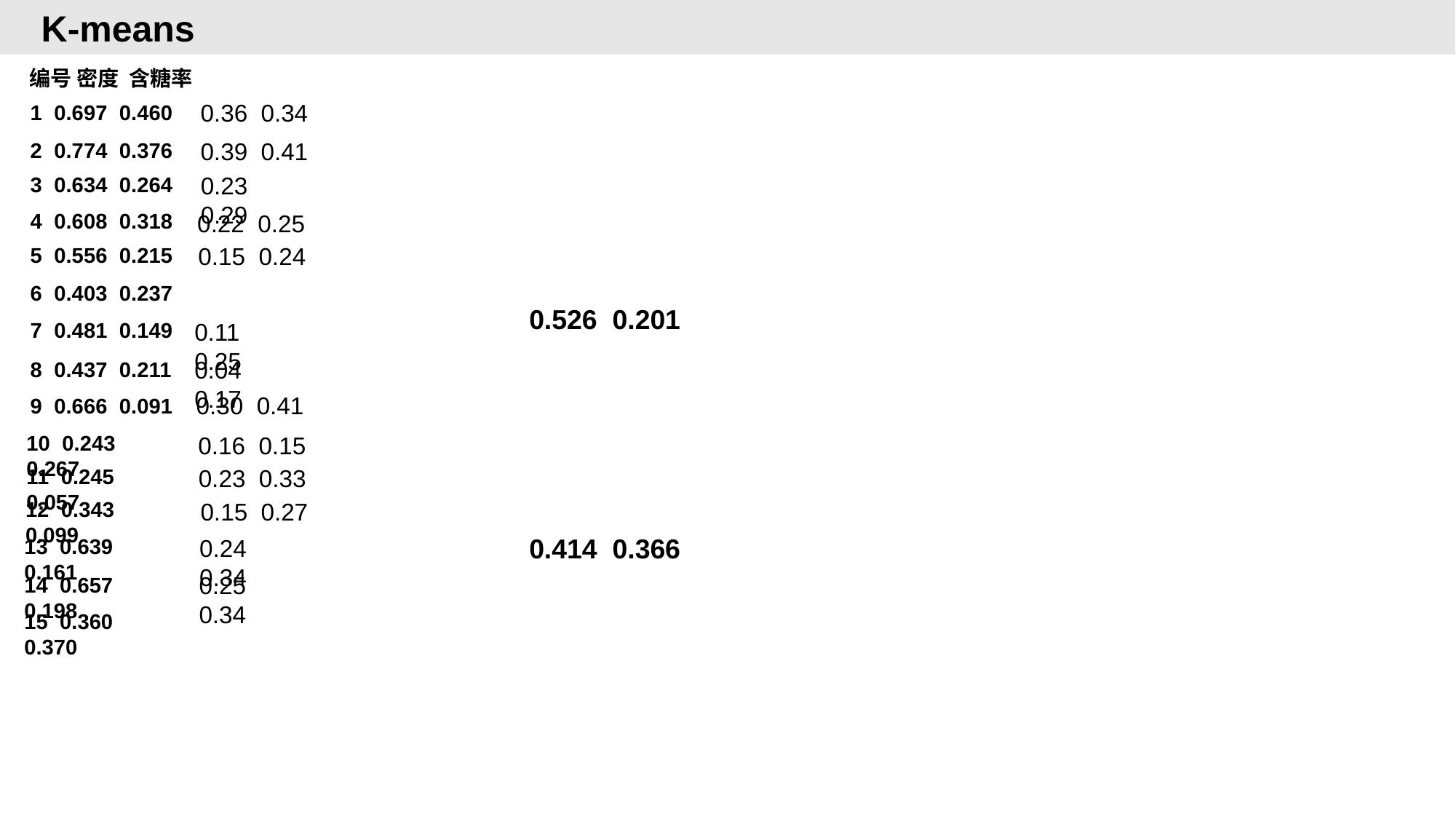

K-means
编号 密度  含糖率
0.36  0.34
1  0.697  0.460
0.39  0.41
2  0.774  0.376
0.23  0.29
3  0.634  0.264
4  0.608  0.318
0.22  0.25
0.15  0.24
5  0.556  0.215
6  0.403  0.237
0.526  0.201
0.11  0.25
7  0.481  0.149
0.04  0.17
8  0.437  0.211
0.30  0.41
9  0.666  0.091
10  0.243  0.267
0.16  0.15
11  0.245  0.057
0.23  0.33
12  0.343  0.099
0.15  0.27
0.414  0.366
13  0.639  0.161
0.24  0.34
0.25  0.34
14  0.657  0.198
15  0.360  0.370